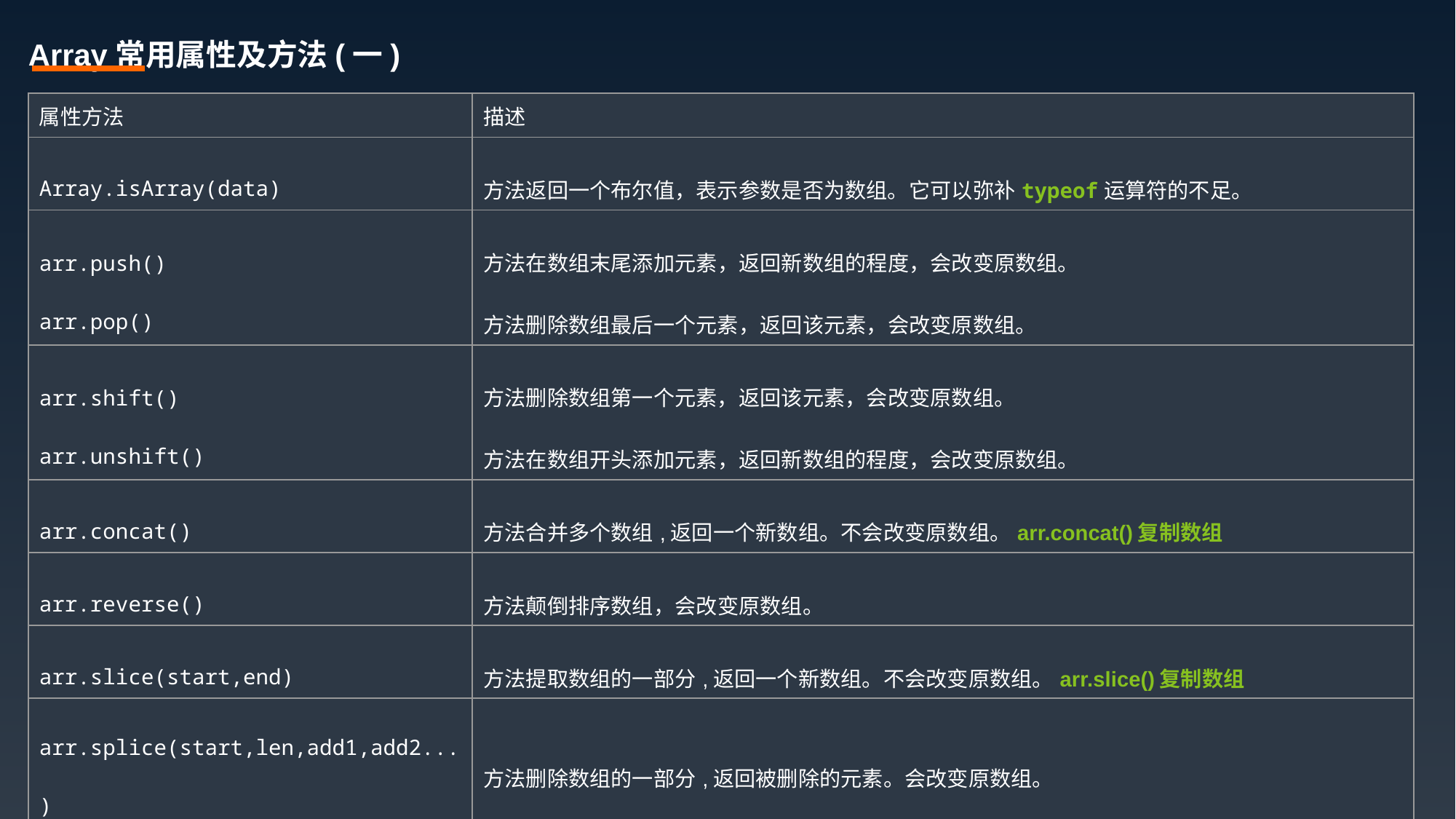

Array常用属性及方法(一)
| 属性方法 | 描述 |
| --- | --- |
| Array.isArray(data) | 方法返回一个布尔值，表示参数是否为数组。它可以弥补typeof运算符的不足。 |
| arr.push() arr.pop() | 方法在数组末尾添加元素，返回新数组的程度，会改变原数组。 方法删除数组最后一个元素，返回该元素，会改变原数组。 |
| arr.shift() arr.unshift() | 方法删除数组第一个元素，返回该元素，会改变原数组。 方法在数组开头添加元素，返回新数组的程度，会改变原数组。 |
| arr.concat() | 方法合并多个数组,返回一个新数组。不会改变原数组。arr.concat()复制数组 |
| arr.reverse() | 方法颠倒排序数组，会改变原数组。 |
| arr.slice(start,end) | 方法提取数组的一部分,返回一个新数组。不会改变原数组。arr.slice()复制数组 |
| arr.splice(start,len,add1,add2...) | 方法删除数组的一部分,返回被删除的元素。会改变原数组。 |
| arr.sort(start,len,add1,add2...) | 方法对数组成员排序。按照字典顺序，会改变原数组。 |